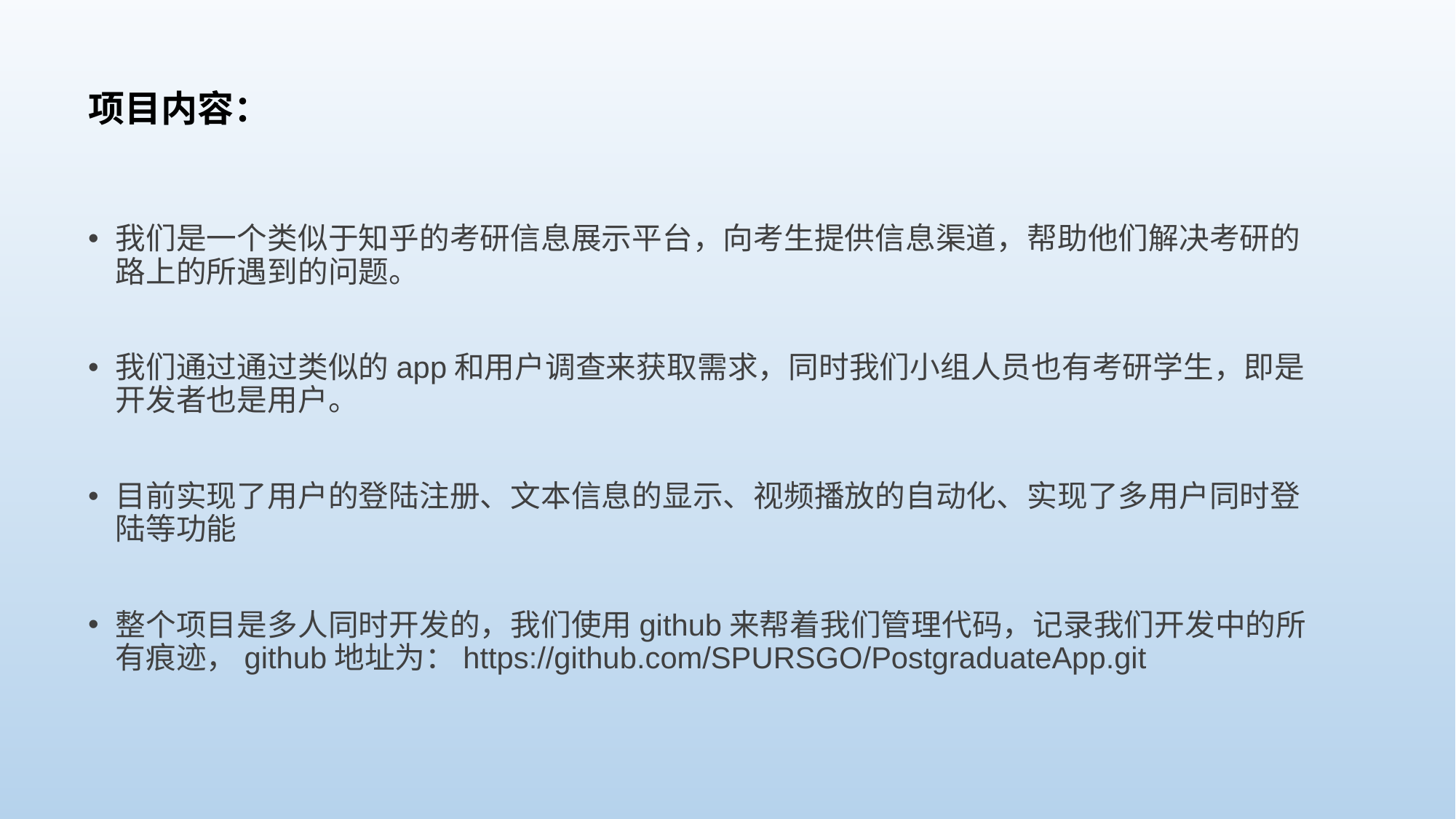

# 项目内容：
我们是一个类似于知乎的考研信息展示平台，向考生提供信息渠道，帮助他们解决考研的路上的所遇到的问题。

我们通过通过类似的app和用户调查来获取需求，同时我们小组人员也有考研学生，即是开发者也是用户。

目前实现了用户的登陆注册、文本信息的显示、视频播放的自动化、实现了多用户同时登陆等功能

整个项目是多人同时开发的，我们使用github来帮着我们管理代码，记录我们开发中的所有痕迹，github地址为：https://github.com/SPURSGO/PostgraduateApp.git